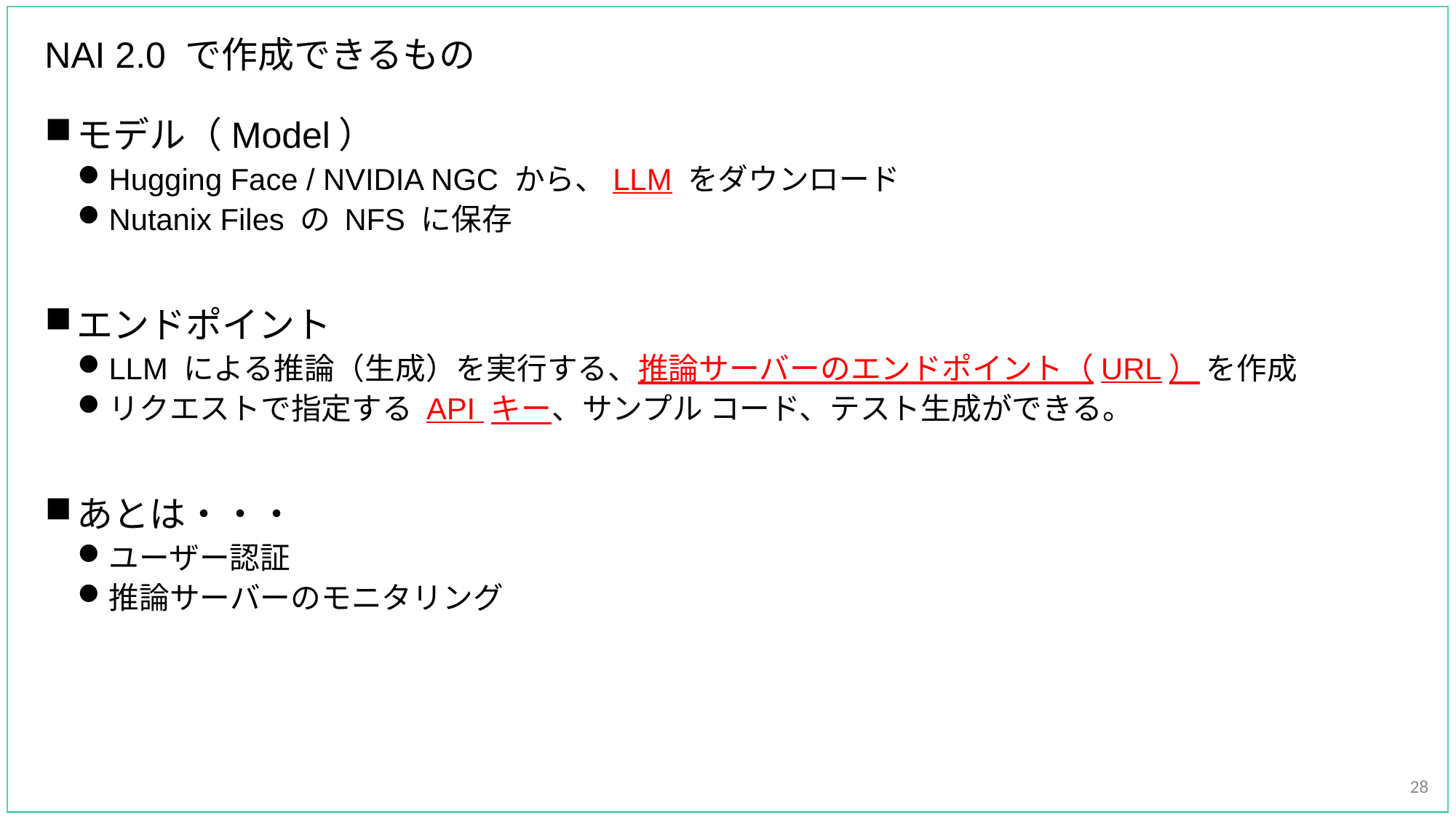

# NAI 2.0 で作成できるもの
モデル（Model）
Hugging Face / NVIDIA NGC から、LLM をダウンロード
Nutanix Files の NFS に保存

エンドポイント
LLM による推論（生成）を実行する、推論サーバーのエンドポイント（URL） を作成
リクエストで指定する API キー、サンプル コード、テスト生成ができる。

あとは・・・
ユーザー認証
推論サーバーのモニタリング
28